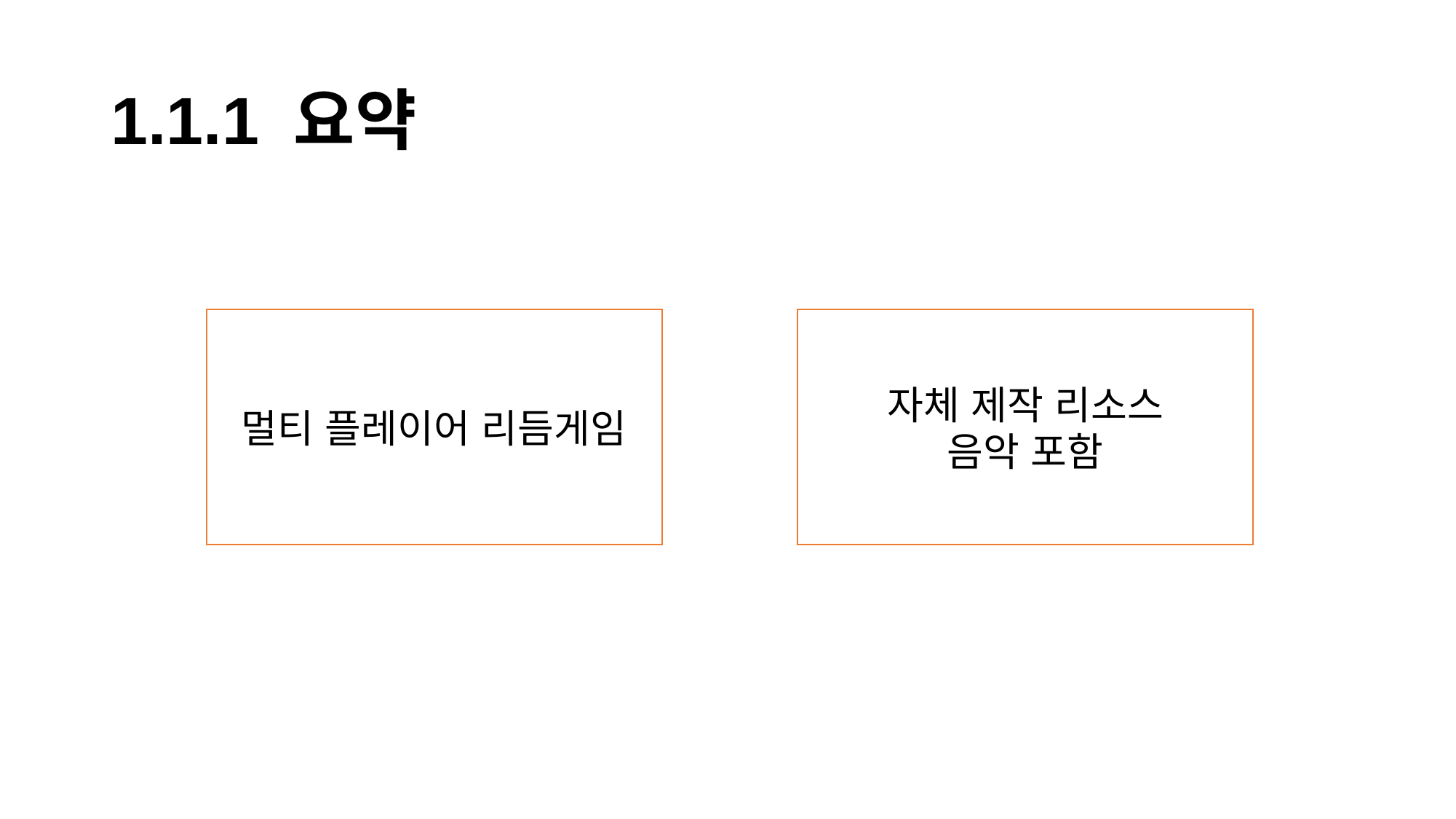

# 1.1.1 요약
멀티 플레이어 리듬게임
자체 제작 리소스
음악 포함